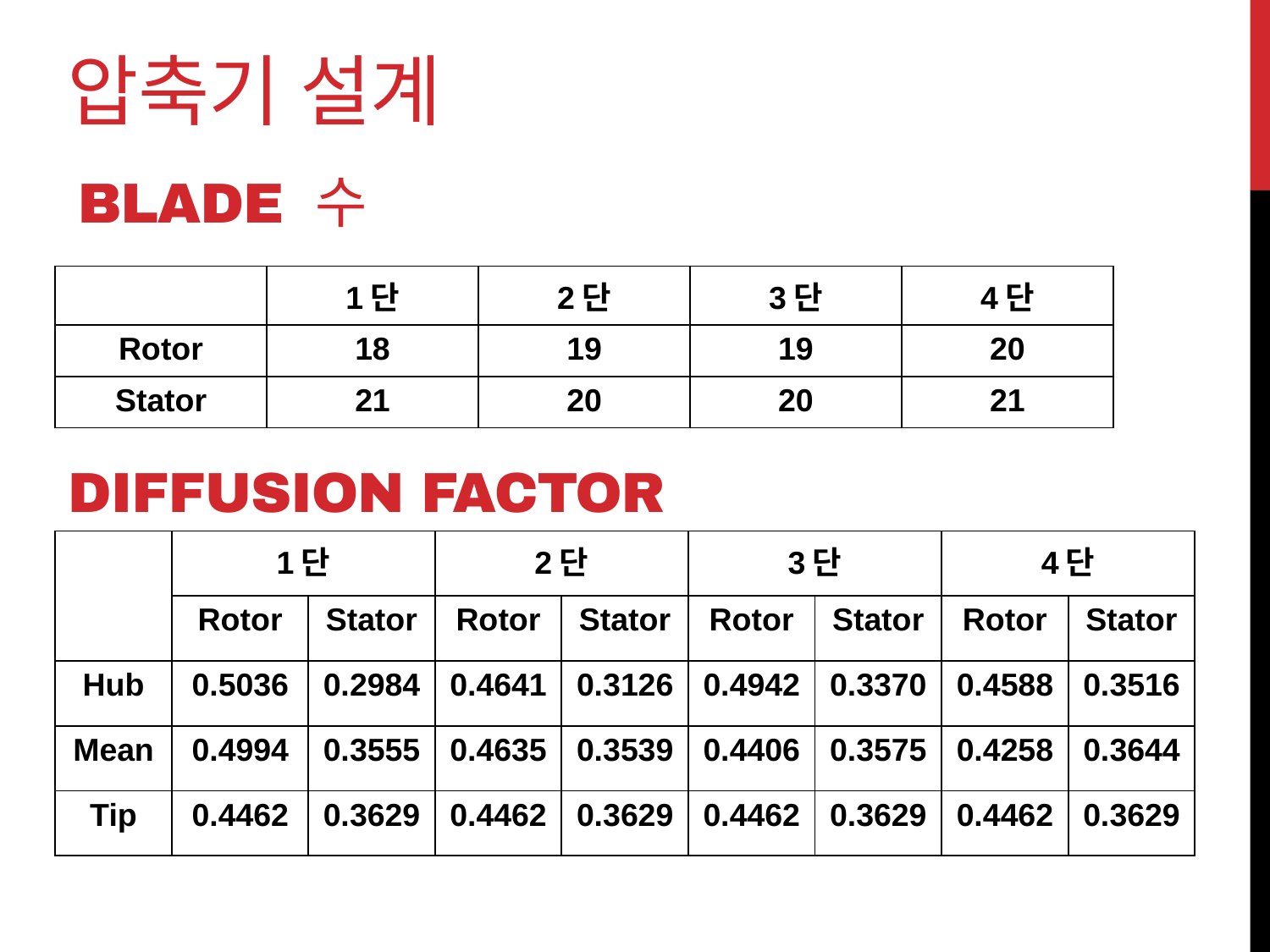

압축기 설계
# Blade 수
|  | 1단 | 2단 | 3단 | 4단 |
| --- | --- | --- | --- | --- |
| Rotor | 18 | 19 | 19 | 20 |
| Stator | 21 | 20 | 20 | 21 |
Diffusion Factor
|  | 1단 |  | 2단 |  | 3단 |  | 4단 |  |
| --- | --- | --- | --- | --- | --- | --- | --- | --- |
|  | Rotor | Stator | Rotor | Stator | Rotor | Stator | Rotor | Stator |
| Hub | 0.5036 | 0.2984 | 0.4641 | 0.3126 | 0.4942 | 0.3370 | 0.4588 | 0.3516 |
| Mean | 0.4994 | 0.3555 | 0.4635 | 0.3539 | 0.4406 | 0.3575 | 0.4258 | 0.3644 |
| Tip | 0.4462 | 0.3629 | 0.4462 | 0.3629 | 0.4462 | 0.3629 | 0.4462 | 0.3629 |